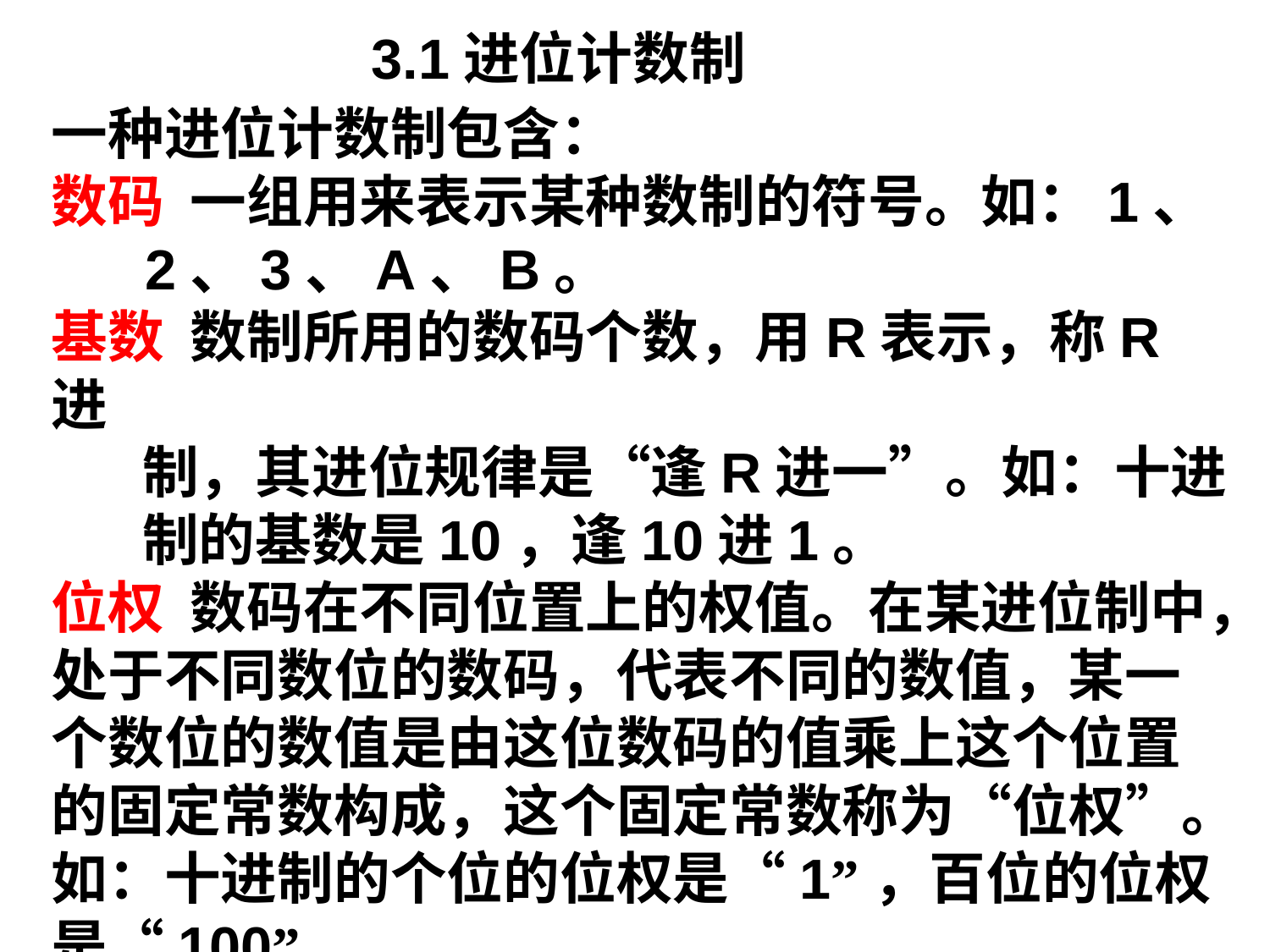

3.1进位计数制

一种进位计数制包含：
数码  一组用来表示某种数制的符号。如：1、
      2、3、A、B。
基数  数制所用的数码个数，用R表示，称R进
      制，其进位规律是“逢R进一”。如：十进
      制的基数是10，逢10进1。
位权  数码在不同位置上的权值。在某进位制中，处于不同数位的数码，代表不同的数值，某一个数位的数值是由这位数码的值乘上这个位置的固定常数构成，这个固定常数称为“位权”。如：十进制的个位的位权是“1”，百位的位权是“100”。